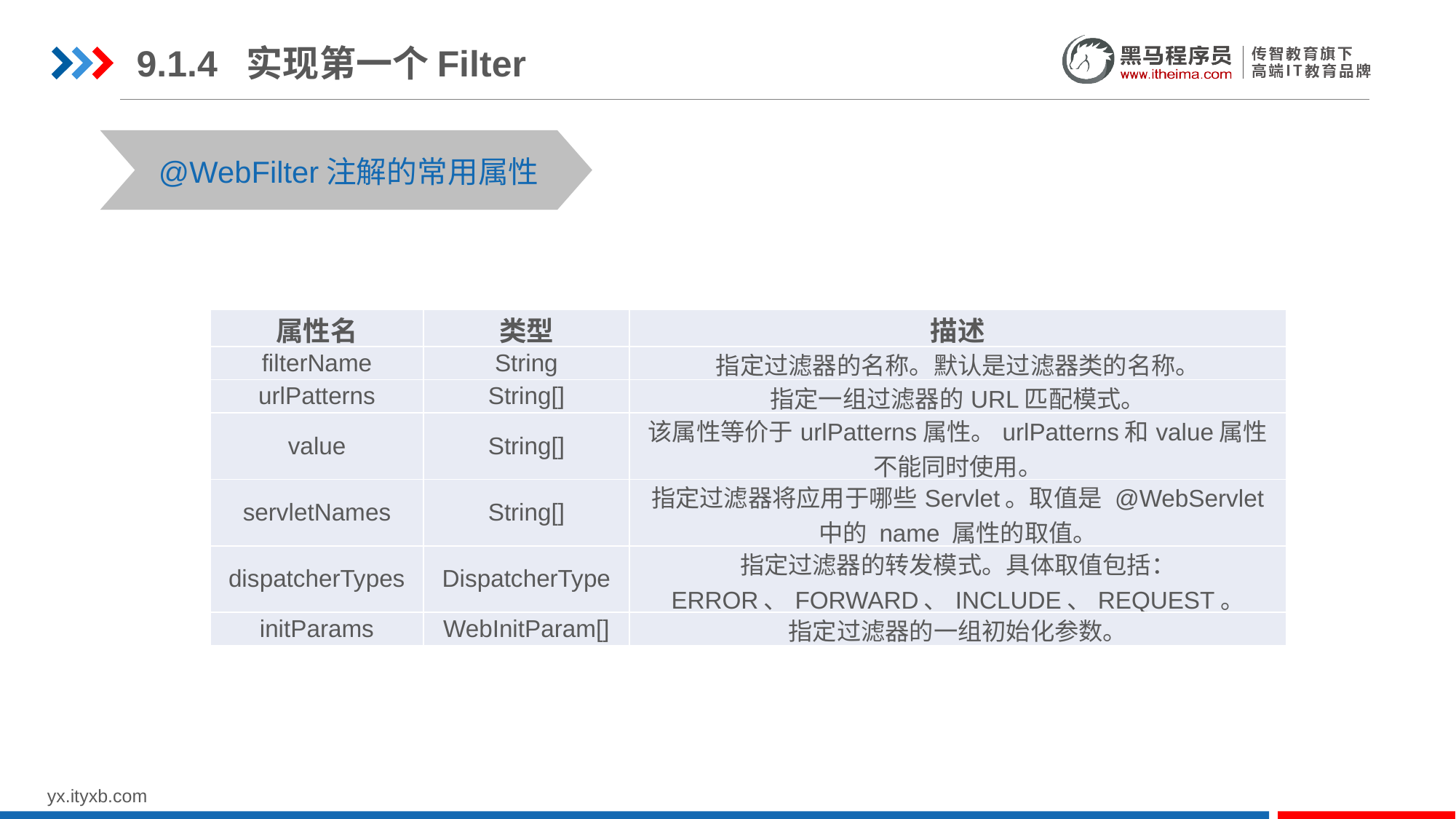

9.1.4  实现第一个Filter

@WebFilter注解的常用属性
| 属性名 | 类型 | 描述 |
| --- | --- | --- |
| filterName | String | 指定过滤器的名称。默认是过滤器类的名称。 |
| urlPatterns | String[] | 指定一组过滤器的URL匹配模式。 |
| value | String[] | 该属性等价于urlPatterns属性。urlPatterns和value属性不能同时使用。 |
| servletNames | String[] | 指定过滤器将应用于哪些Servlet。取值是 @WebServlet 中的 name 属性的取值。 |
| dispatcherTypes | DispatcherType | 指定过滤器的转发模式。具体取值包括： ERROR、FORWARD、INCLUDE、REQUEST。 |
| initParams | WebInitParam[] | 指定过滤器的一组初始化参数。 |